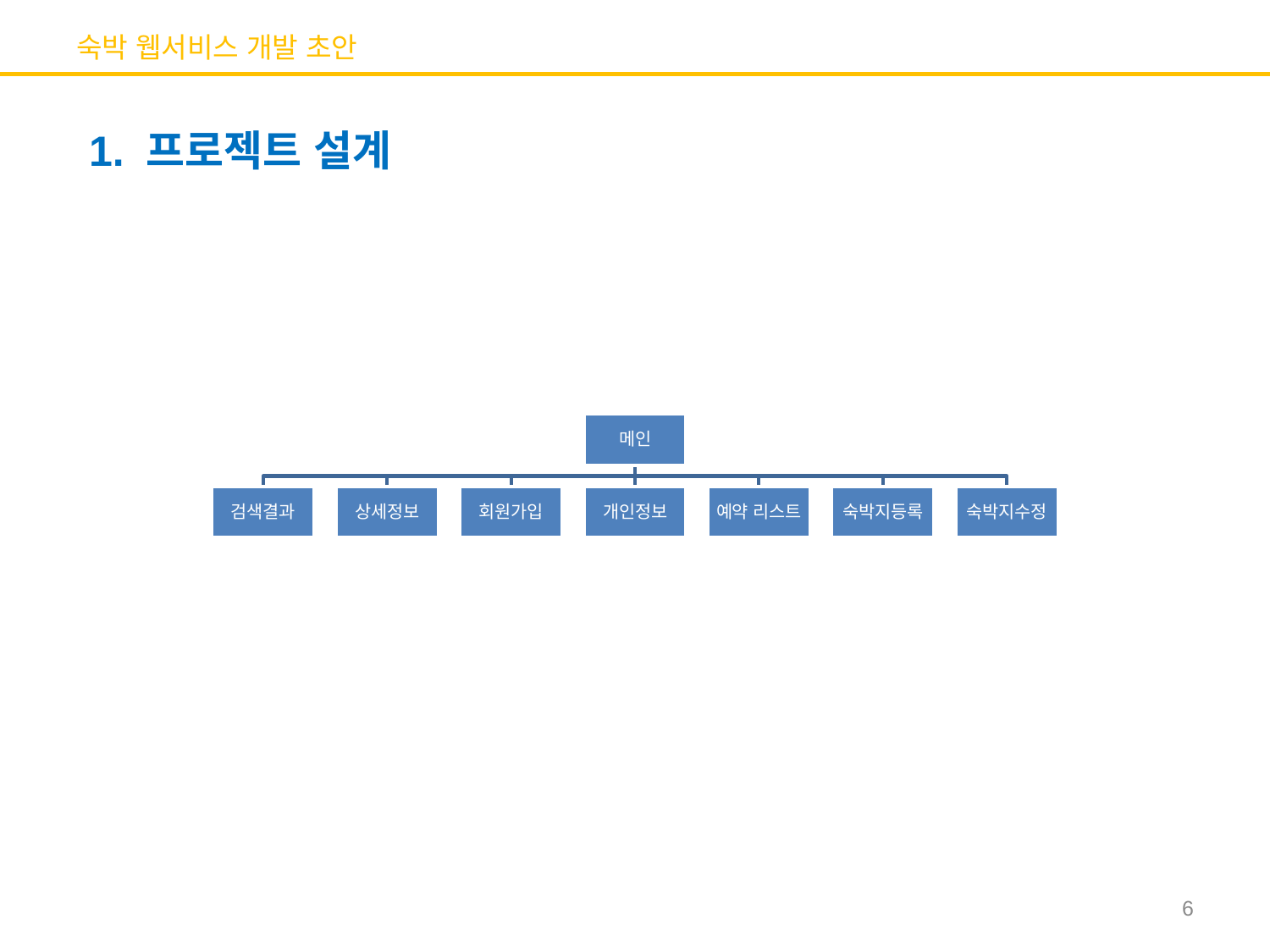

# 숙박 웹서비스 개발 초안
1. 프로젝트 설계
메인
검색결과
상세정보
회원가입
개인정보
예약 리스트
숙박지등록
숙박지수정
6